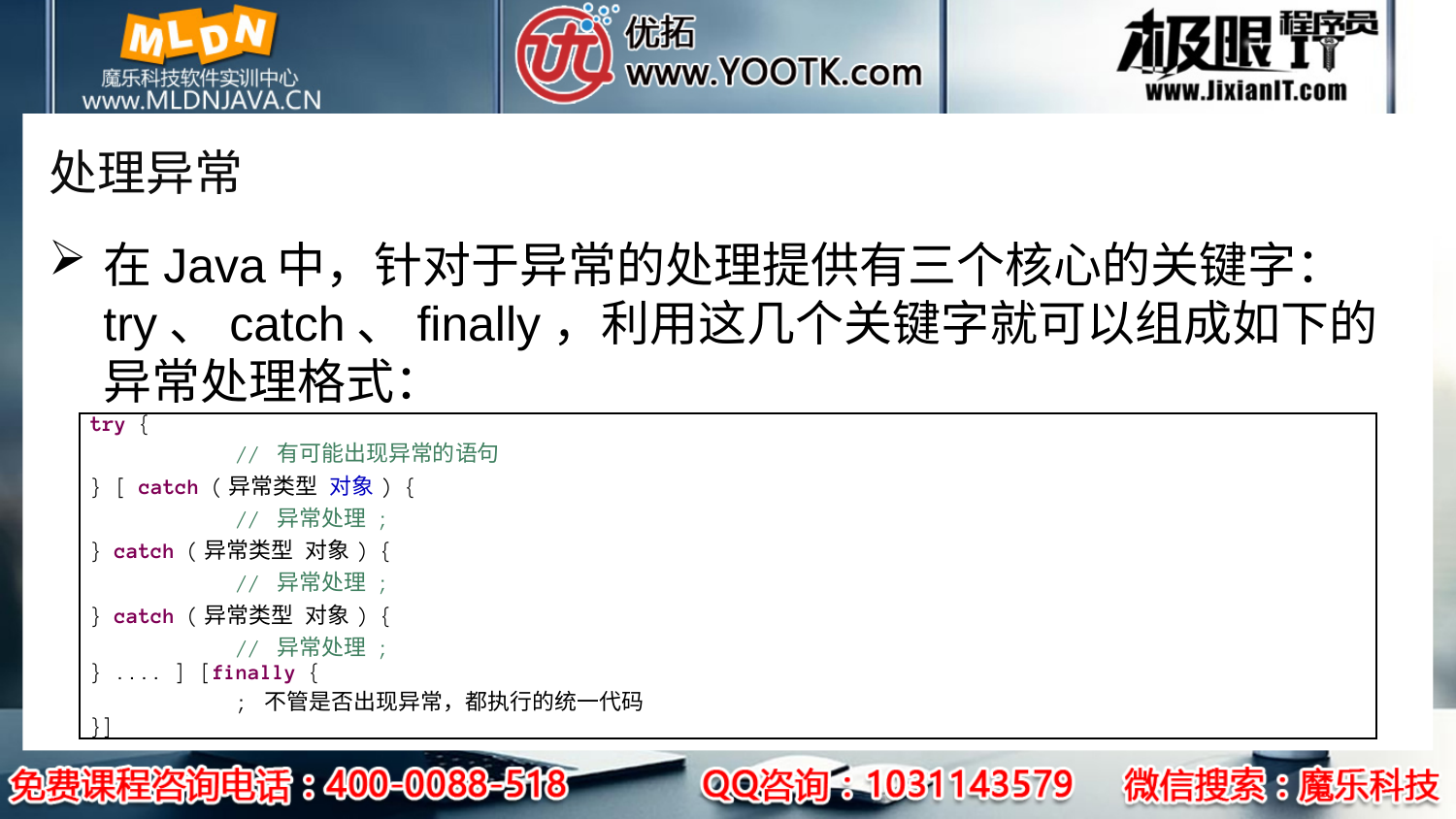

# 处理异常
在Java中，针对于异常的处理提供有三个核心的关键字：try、catch、finally，利用这几个关键字就可以组成如下的异常处理格式：
| try { // 有可能出现异常的语句 } [ catch (异常类型 对象) { // 异常处理 ; } catch (异常类型 对象) { // 异常处理 ; } catch (异常类型 对象) { // 异常处理 ; } .... ] [finally { ; 不管是否出现异常，都执行的统一代码 }] |
| --- |